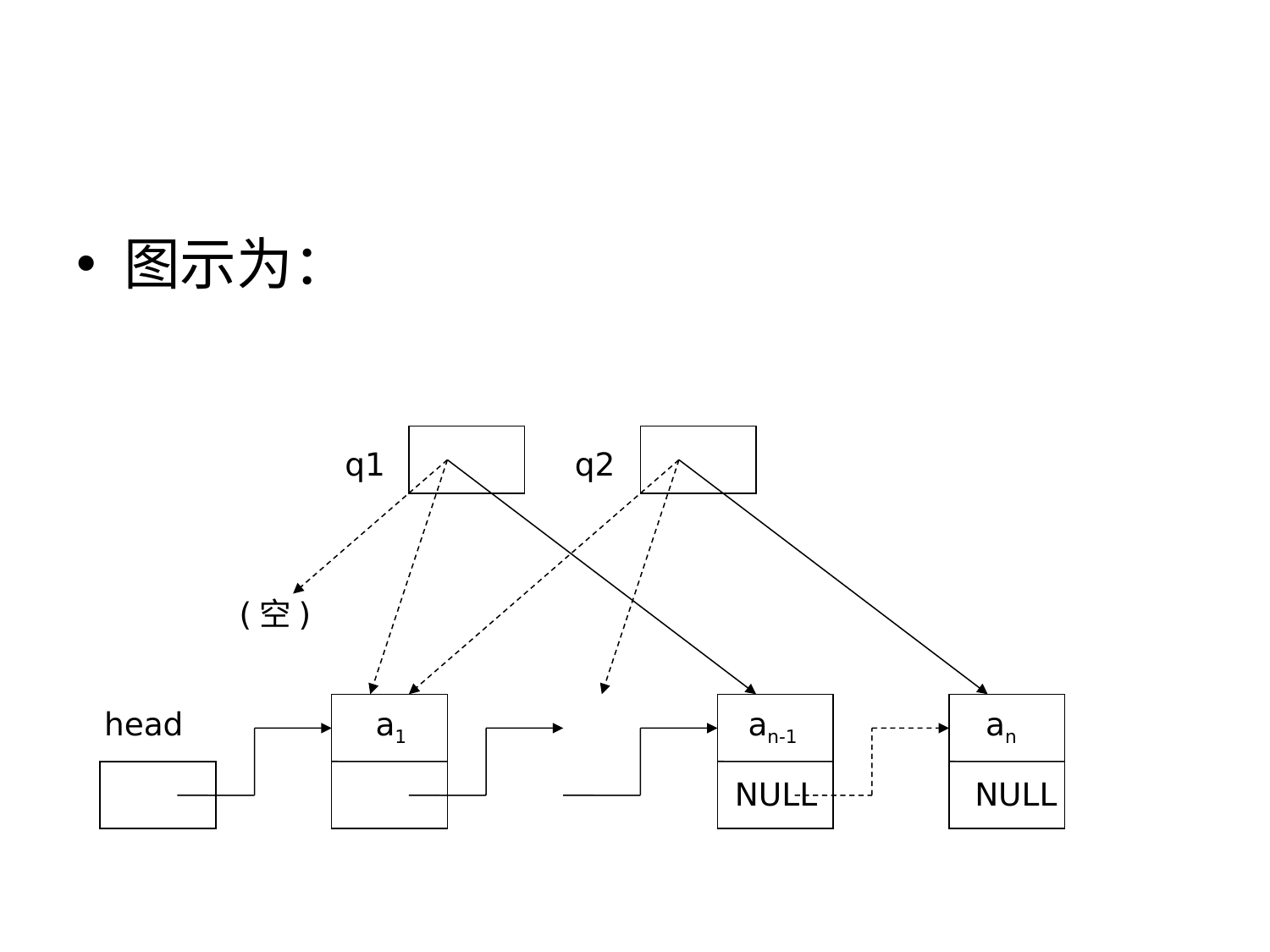

#
图示为：

q1
q2
(空)
head
a1
an-1
an
NULL
NULL